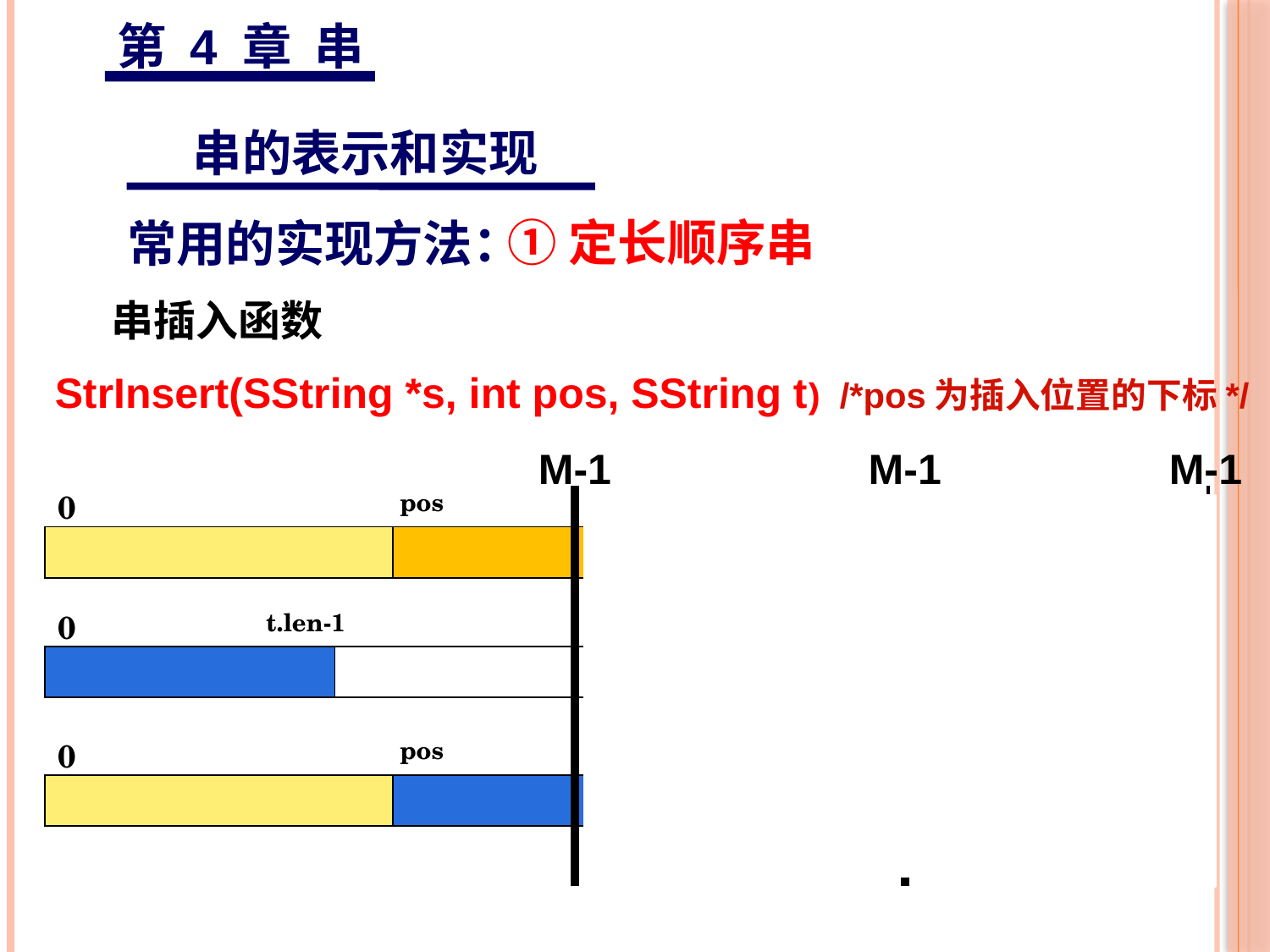

第 4 章  串

   串的表示和实现

①定长顺序串
常用的实现方法：
串插入函数
StrInsert(SString *s, int pos, SString t)  /*pos为插入位置的下标*/
M-1
M-1
M-1
| 0 |  |  |  |  | pos |  |  |  | s->len-1 |  |  |  |  |  |  |  |
| --- | --- | --- | --- | --- | --- | --- | --- | --- | --- | --- | --- | --- | --- | --- | --- | --- |
|  |  |  |  |  |  |  |  |  |  |  |  |  |  |  |  |  |

| 0 |  |  | t.len-1 |  |  |  |  |  |  |  |  |  |  |  |  |
| --- | --- | --- | --- | --- | --- | --- | --- | --- | --- | --- | --- | --- | --- | --- | --- |
|  |  |  |  |  |  |  |  |  |  |  |  |  |  |  |  |
| 0 |  |  |  |  | pos |  |  |  | pos+t.len |  | s->len+t.len-1 |  |
| --- | --- | --- | --- | --- | --- | --- | --- | --- | --- | --- | --- | --- |
|  |  |  |  |  |  |  |  |  |  |  |  |  |
14